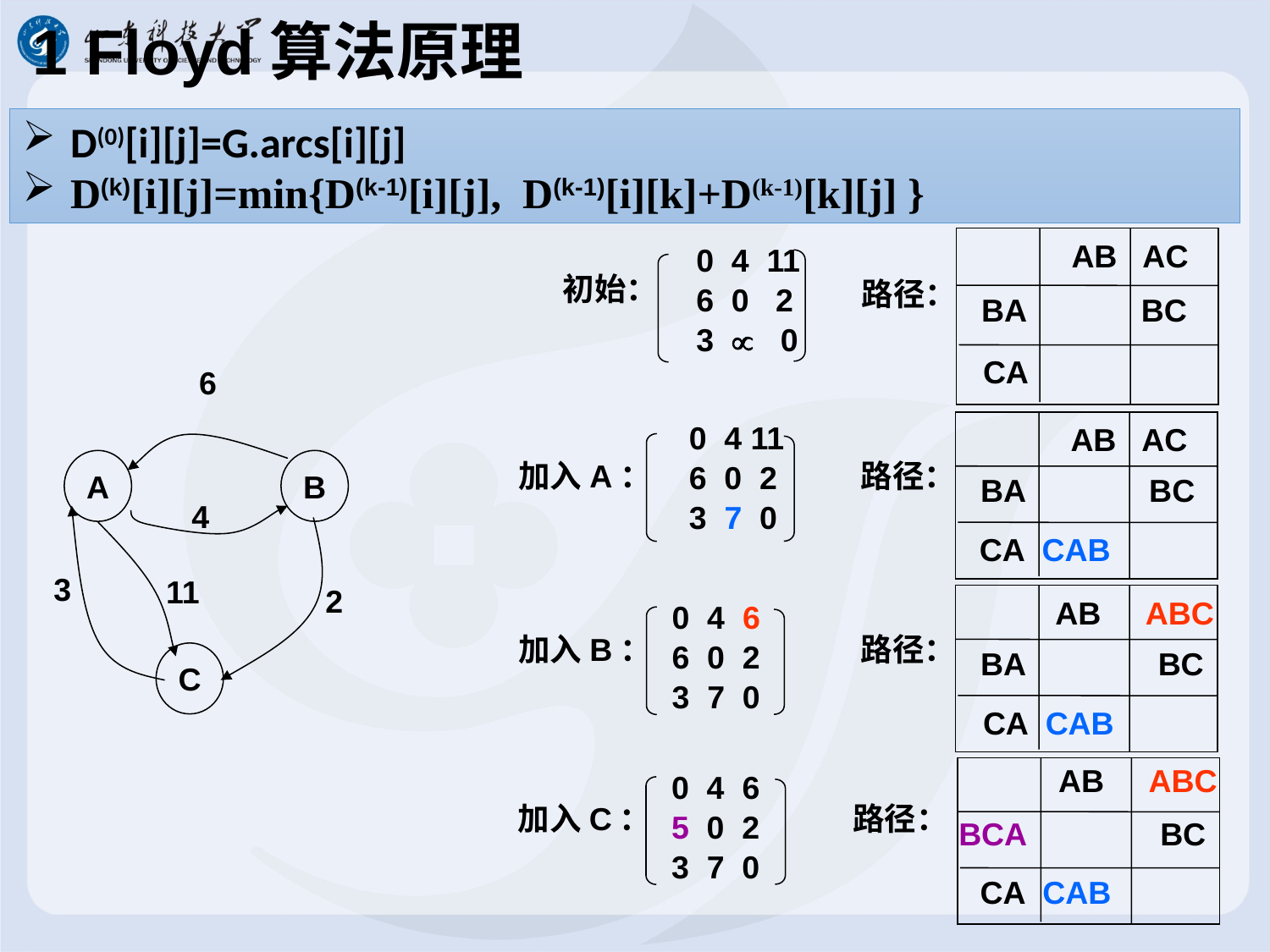

# 1 Floyd算法原理
D(0)[i][j]=G.arcs[i][j]
D(k)[i][j]=min{D(k-1)[i][j],  D(k-1)[i][k]+D(k-1)[k][j] }

AB   AC
BA             BC
CA
路径：
0  4  11
6  0   2
3  ∝   0

初始：

6

A
B

4

   11
3
2
C
0  4 11
6  0  2
3  7  0

加入A：

AB   AC
BA              BC
CA  CAB
路径：

AB     ABC
BA               BC
CA  CAB
路径：
0  4  6
6  0  2
3  7  0

加入B：
AB     ABC

0  4  6
5  0  2
3  7  0

加入C：
路径：
 BCA               BC
CA  CAB